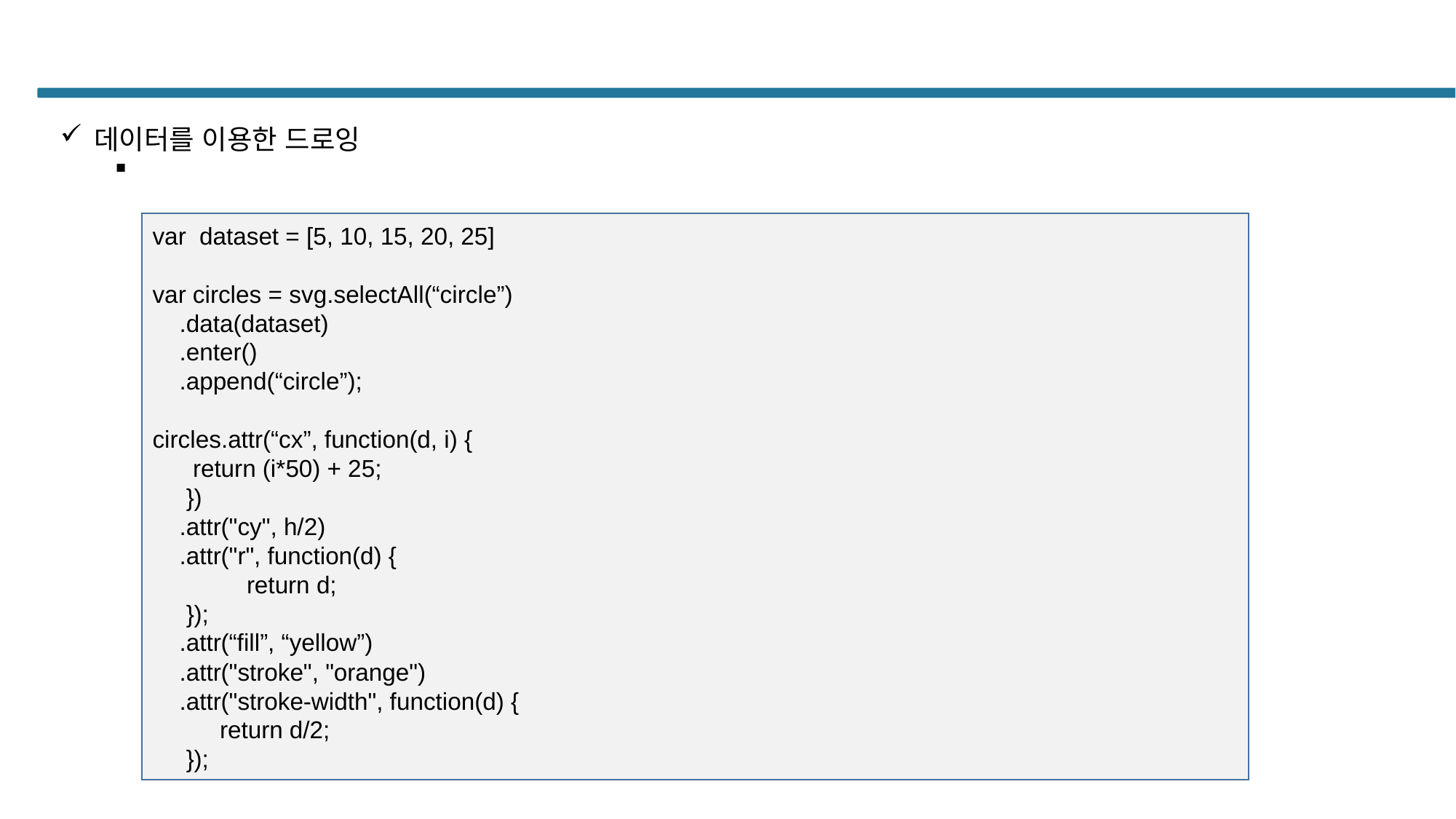

#
데이터를 이용한 드로잉

var  dataset = [5, 10, 15, 20, 25]

var circles = svg.selectAll(“circle”)
    .data(dataset)
    .enter()
    .append(“circle”);

circles.attr(“cx”, function(d, i) {
      return (i*50) + 25;
     })
    .attr("cy", h/2)
    .attr("r", function(d) {
              return d;
     });
    .attr(“fill”, “yellow”)
    .attr("stroke", "orange")
    .attr("stroke-width", function(d) {
          return d/2;
     });